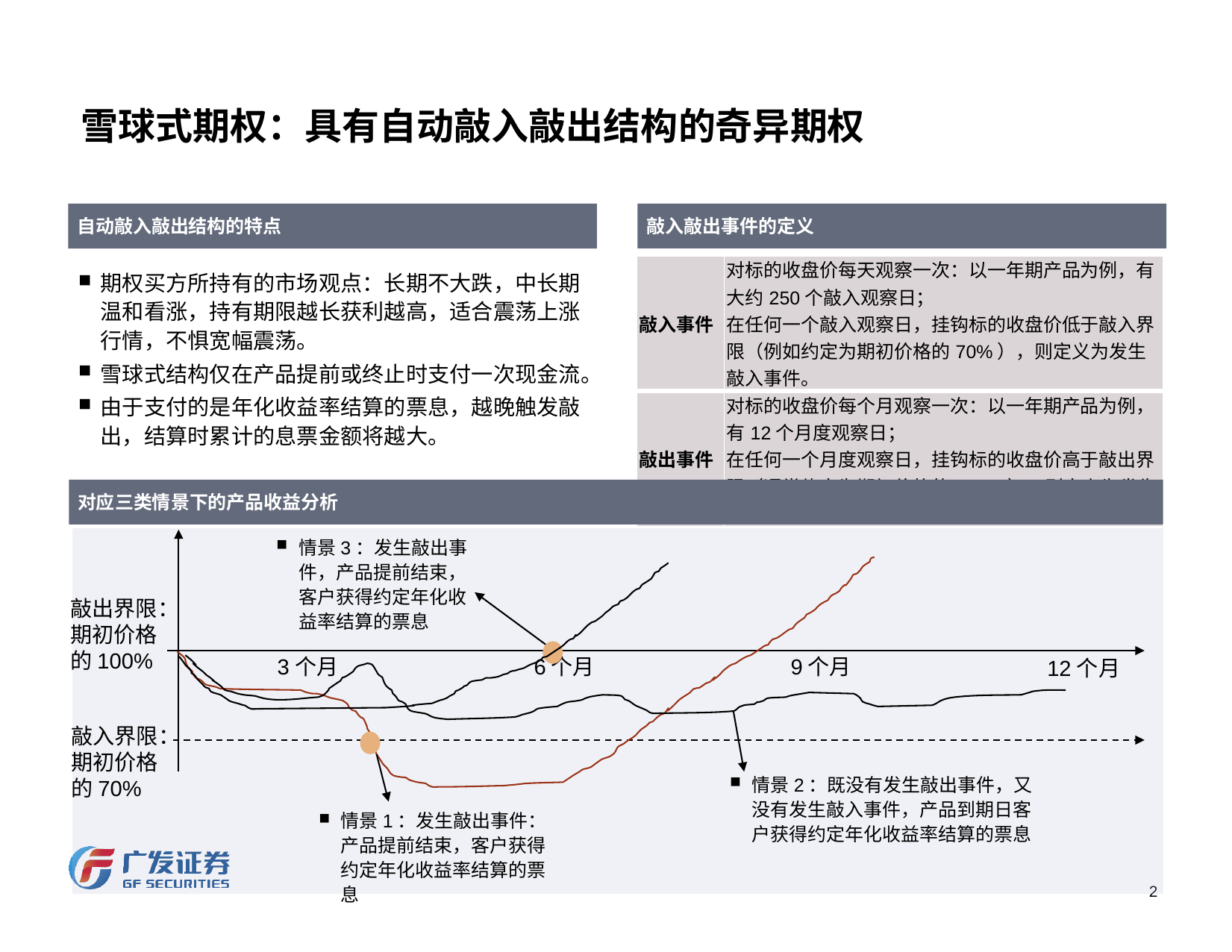

# 雪球式期权：具有自动敲入敲出结构的奇异期权
敲入敲出事件的定义
自动敲入敲出结构的特点
| 敲入事件 | 对标的收盘价每天观察一次：以一年期产品为例，有大约250个敲入观察日； 在任何一个敲入观察日，挂钩标的收盘价低于敲入界限（例如约定为期初价格的70%），则定义为发生敲入事件。 |
| --- | --- |
| 敲出事件 | 对标的收盘价每个月观察一次：以一年期产品为例，有12个月度观察日； 在任何一个月度观察日，挂钩标的收盘价高于敲出界限（通常约定为期初价格的100%），则定义为发生敲出事件。 |
期权买方所持有的市场观点：长期不大跌，中长期温和看涨，持有期限越长获利越高，适合震荡上涨行情，不惧宽幅震荡。
雪球式结构仅在产品提前或终止时支付一次现金流。
由于支付的是年化收益率结算的票息，越晚触发敲出，结算时累计的息票金额将越大。

对应三类情景下的产品收益分析

情景3：发生敲出事件，产品提前结束，客户获得约定年化收益率结算的票息

敲出界限：期初价格的100%

3个月
6个月
9个月
12个月

敲入界限：期初价格的70%

情景2：既没有发生敲出事件，又没有发生敲入事件，产品到期日客户获得约定年化收益率结算的票息
情景1：发生敲出事件：产品提前结束，客户获得约定年化收益率结算的票息